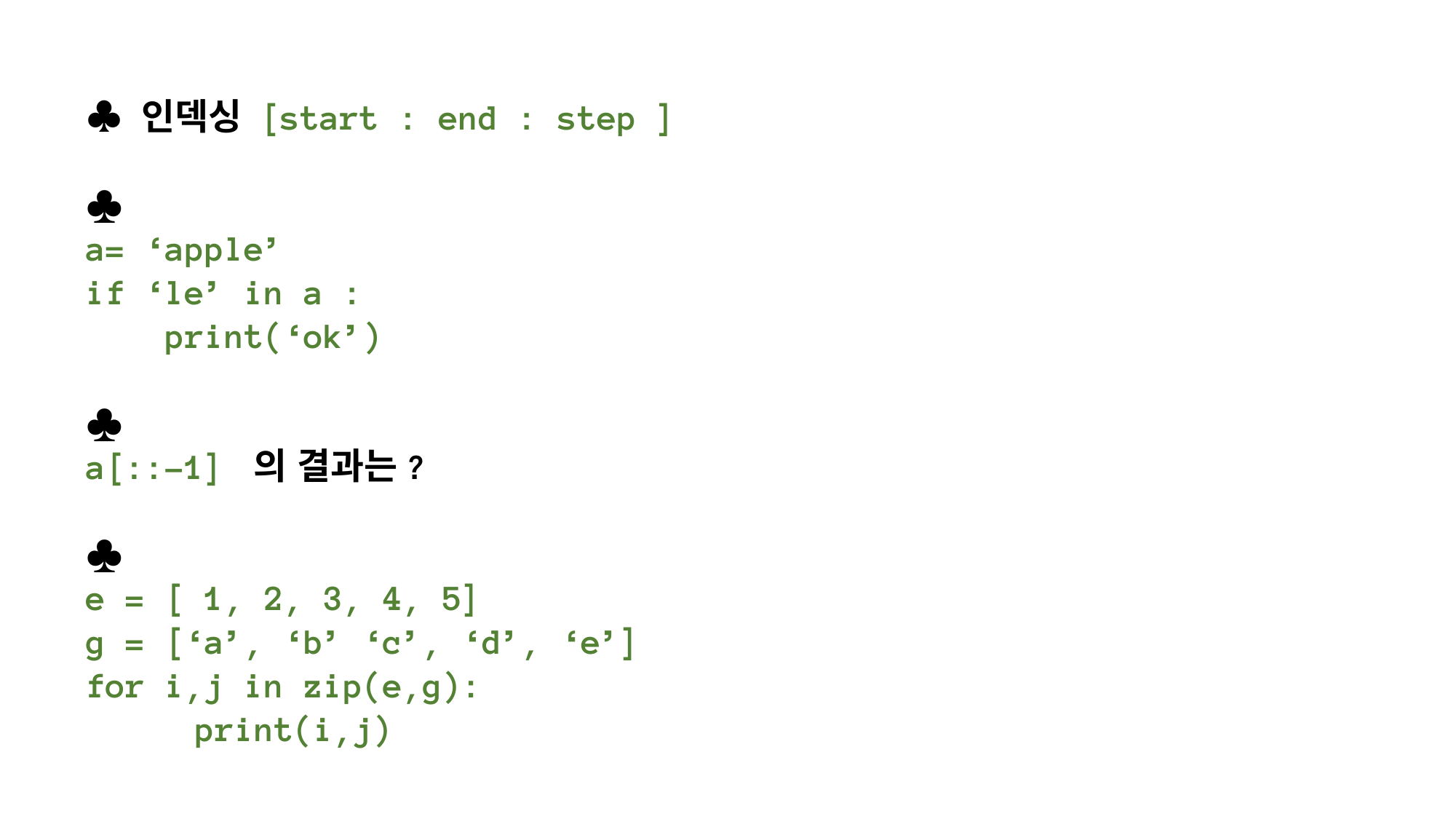

♣ 인덱싱 [start : end : step ]

♣
a= ‘apple’
if ‘le’ in a :
    print(‘ok’)

♣
a[::-1] 의 결과는?

♣
e = [ 1, 2, 3, 4, 5]
g = [‘a’, ‘b’ ‘c’, ‘d’, ‘e’]
for i,j in zip(e,g):
	print(i,j)